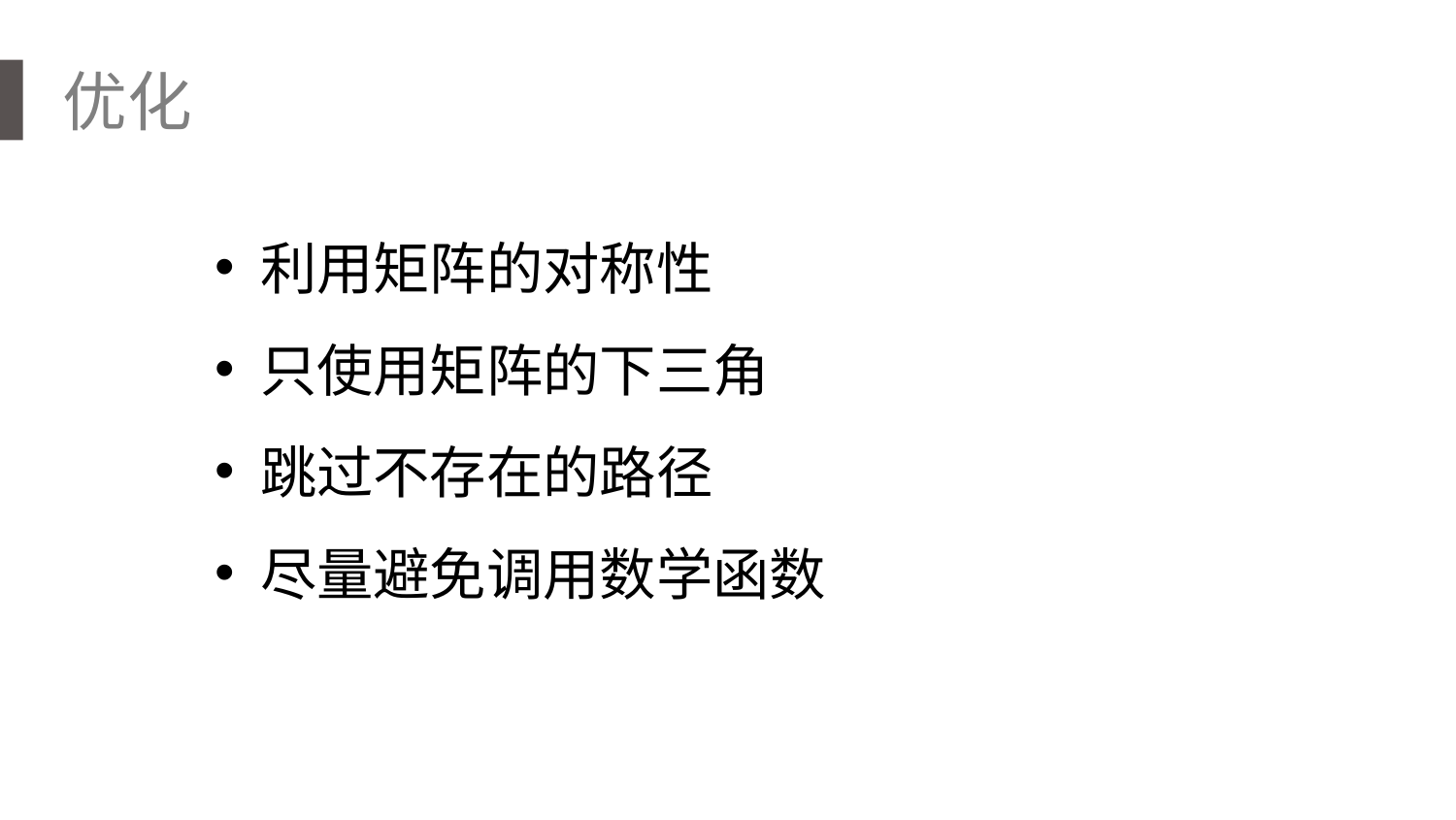

优化

利用矩阵的对称性
只使用矩阵的下三角
跳过不存在的路径
尽量避免调用数学函数